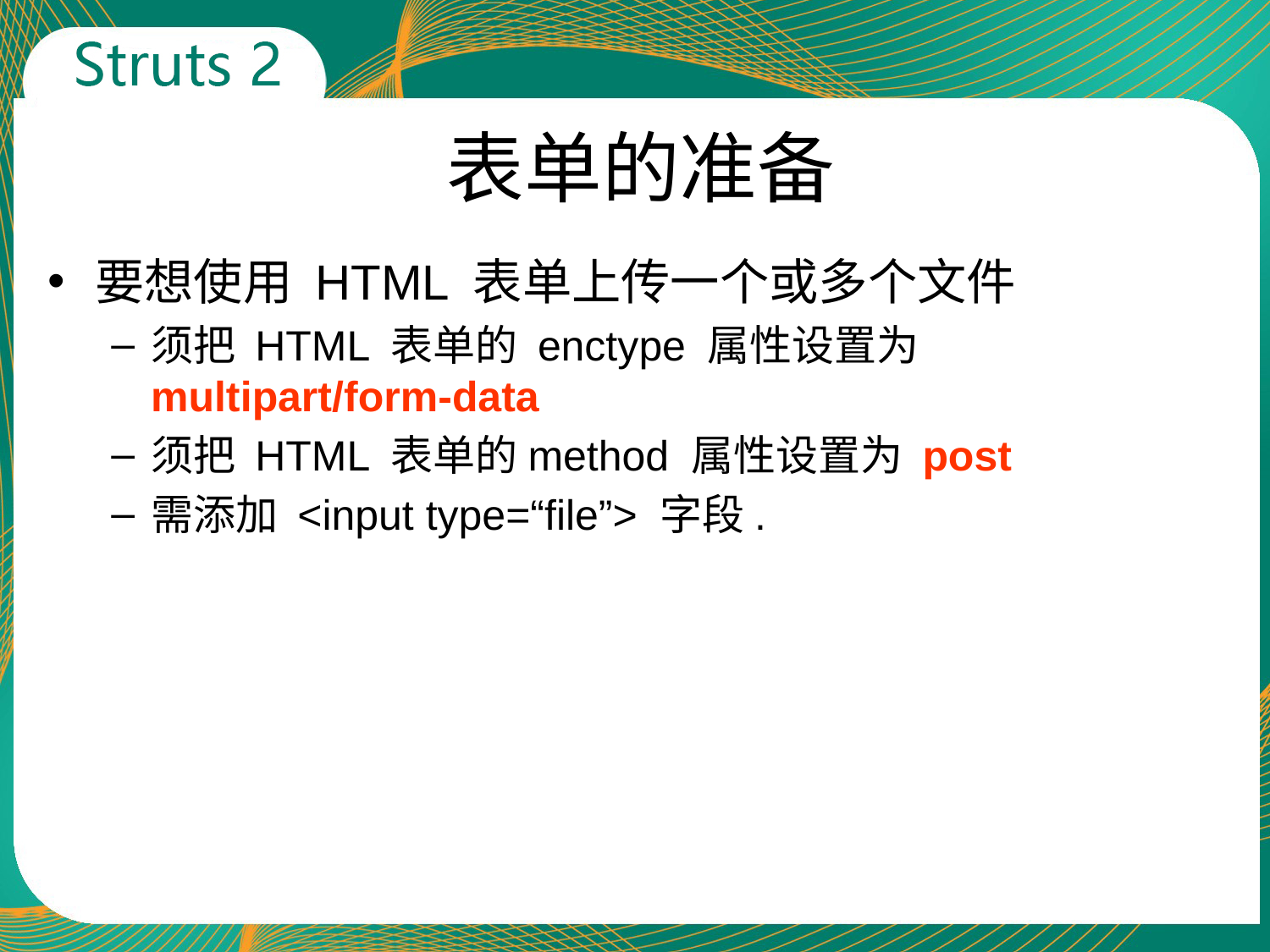

# 表单的准备
要想使用 HTML 表单上传一个或多个文件
须把 HTML 表单的 enctype 属性设置为 multipart/form-data
须把 HTML 表单的method 属性设置为 post
需添加 <input type=“file”> 字段.